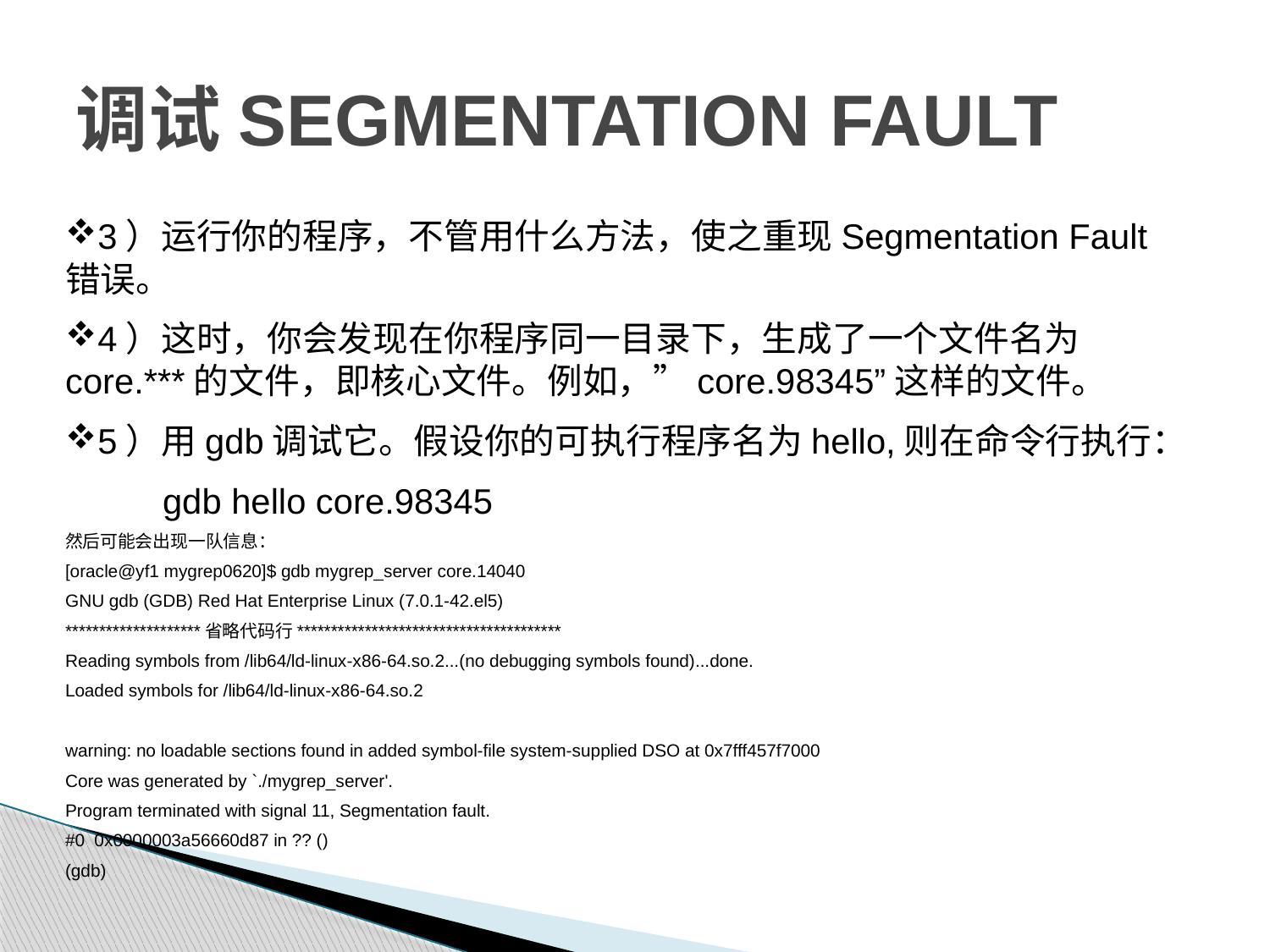

# 调试SEGMENTATION FAULT

3）运行你的程序，不管用什么方法，使之重现Segmentation Fault错误。
4）这时，你会发现在你程序同一目录下，生成了一个文件名为core.***的文件，即核心文件。例如，”core.98345”这样的文件。
5）用gdb调试它。假设你的可执行程序名为hello,则在命令行执行：
          gdb hello core.98345
然后可能会出现一队信息：
[oracle@yf1 mygrep0620]$ gdb mygrep_server core.14040
GNU gdb (GDB) Red Hat Enterprise Linux (7.0.1-42.el5)
********************省略代码行***************************************
Reading symbols from /lib64/ld-linux-x86-64.so.2...(no debugging symbols found)...done.
Loaded symbols for /lib64/ld-linux-x86-64.so.2

warning: no loadable sections found in added symbol-file system-supplied DSO at 0x7fff457f7000
Core was generated by `./mygrep_server'.
Program terminated with signal 11, Segmentation fault.
#0  0x0000003a56660d87 in ?? ()
(gdb)